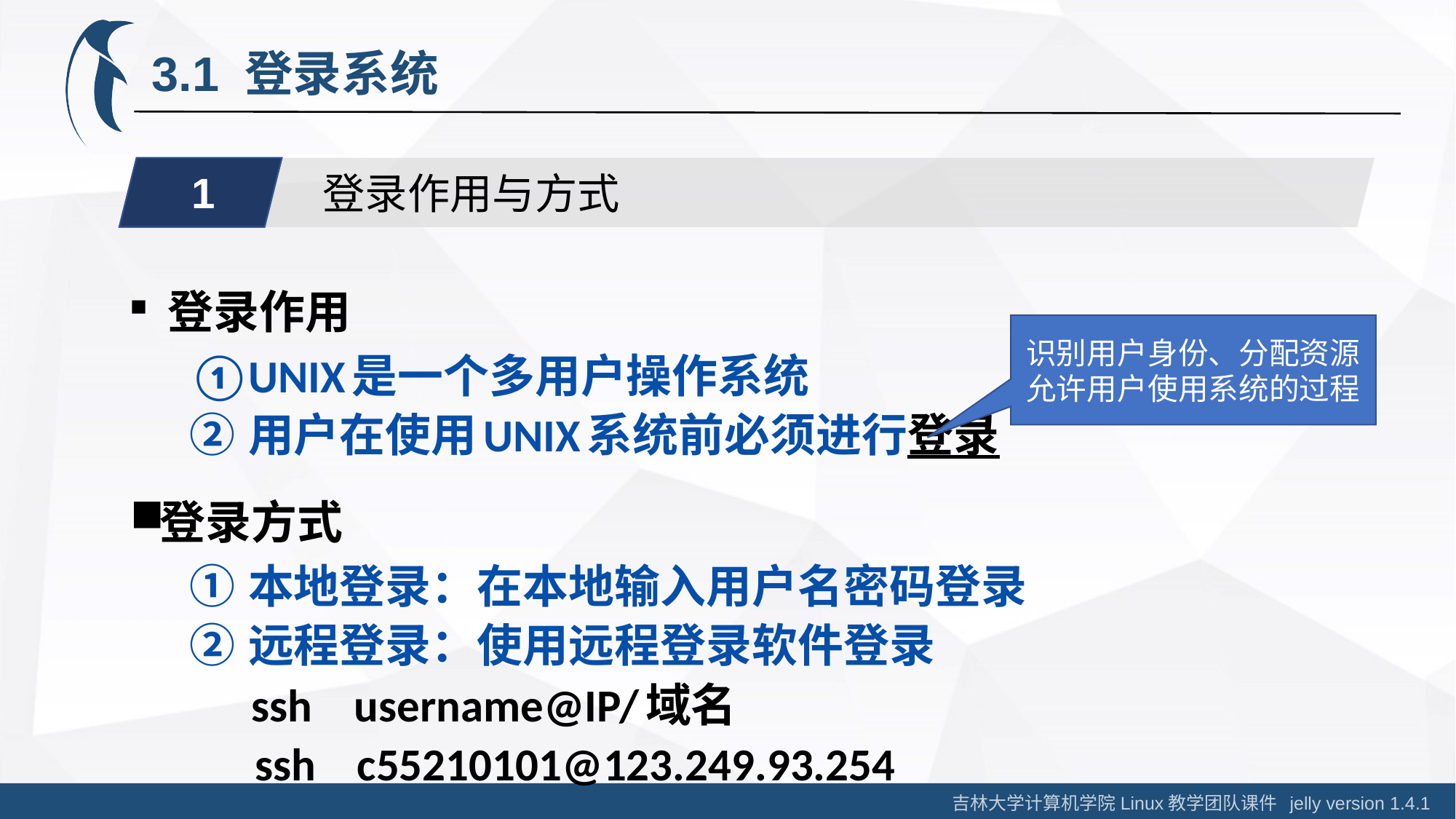

# 3.1 登录系统
1
登录作用与方式
 登录作用
UNIX是一个多用户操作系统
用户在使用UNIX系统前必须进行登录
登录方式
本地登录：在本地输入用户名密码登录
远程登录：使用远程登录软件登录
      ssh    username@IP/域名
            ssh    c55210101@123.249.93.254

识别用户身份、分配资源允许用户使用系统的过程